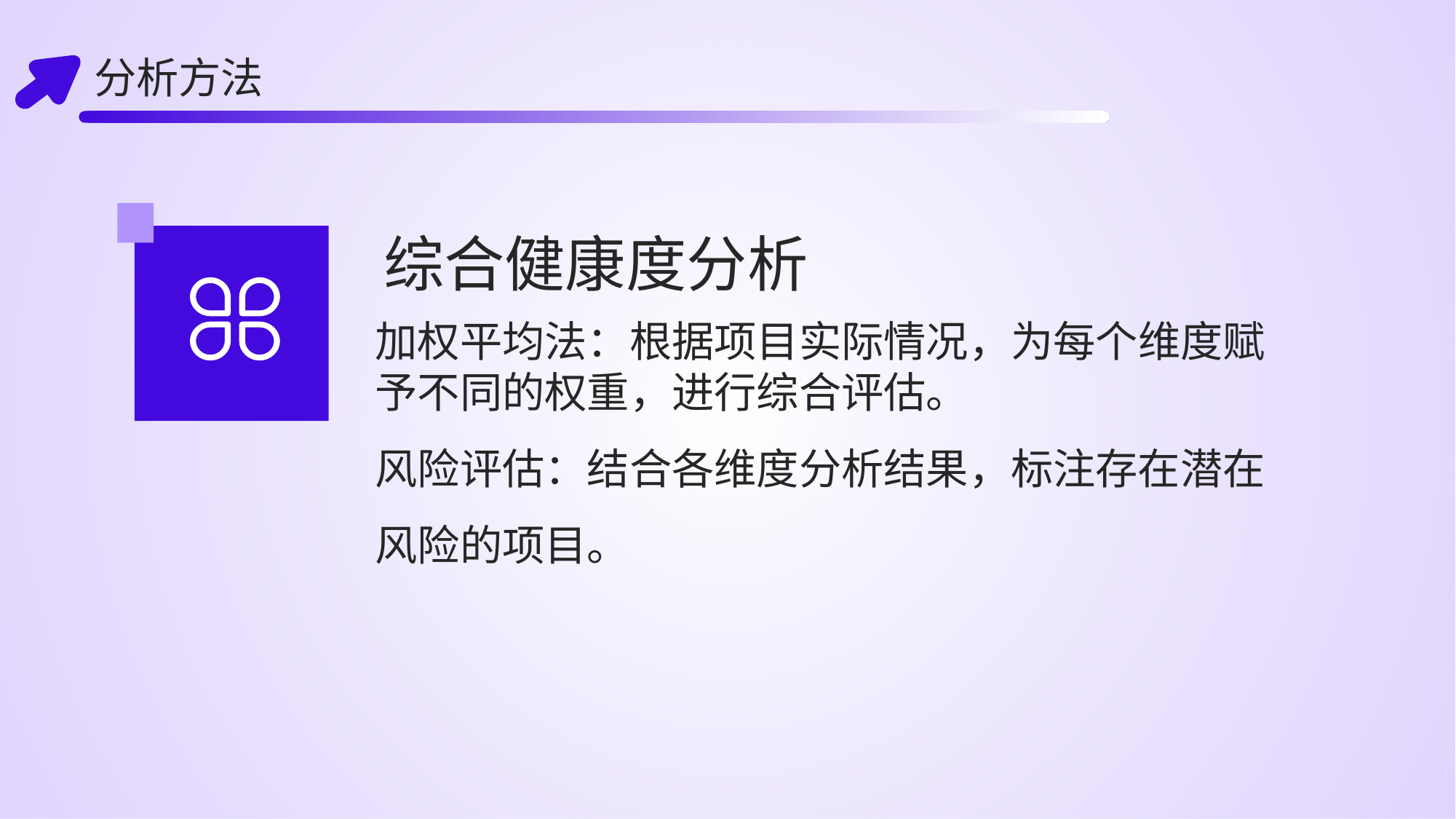

分析方法

综合健康度分析

加权平均法：根据项目实际情况，为每个维度赋予不同的权重，进行综合评估。
风险评估：结合各维度分析结果，标注存在潜在风险的项目。